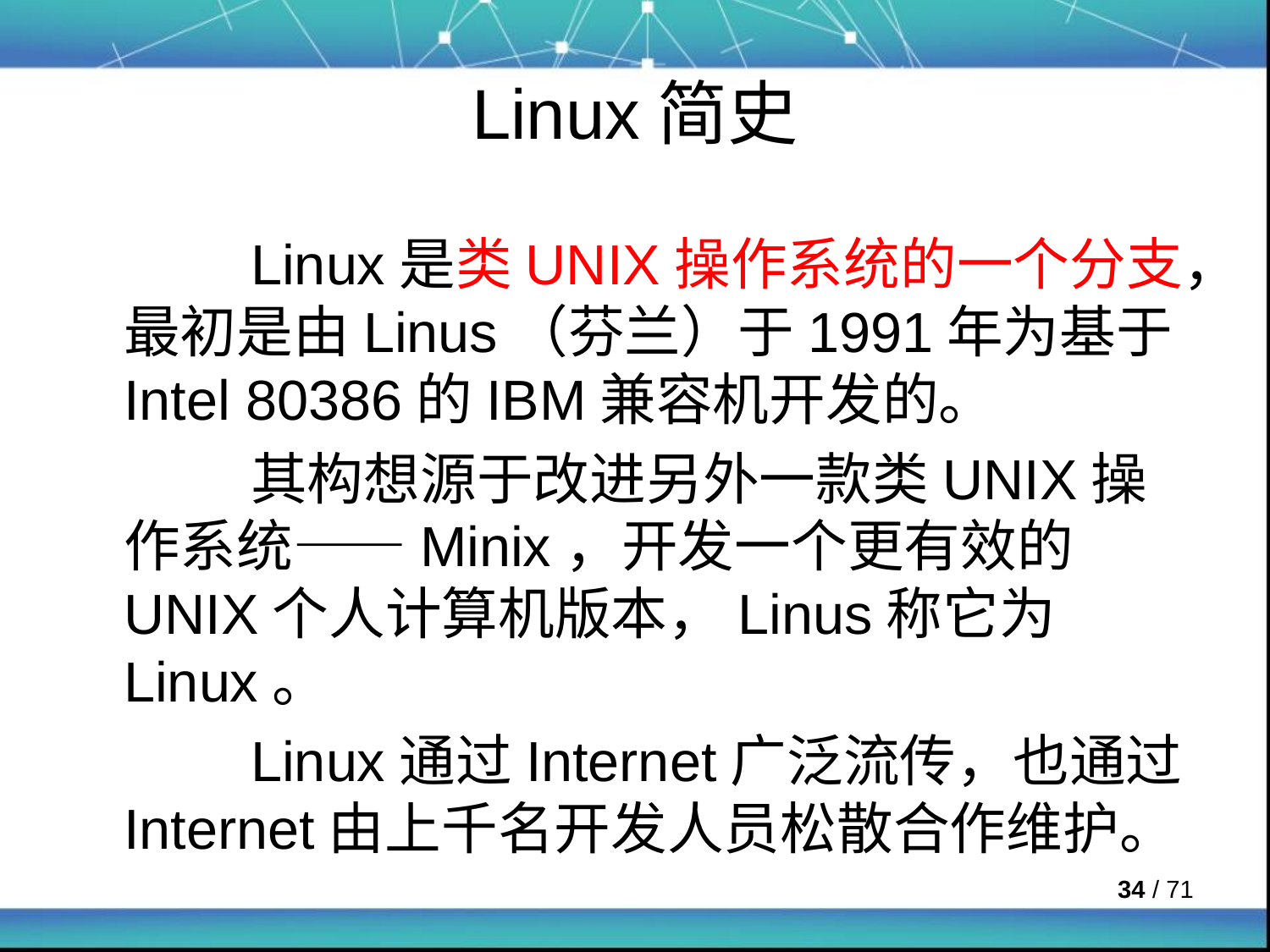

# Linux简史
		Linux是类UNIX操作系统的一个分支，最初是由Linus（芬兰）于1991年为基于Intel 80386的IBM兼容机开发的。
		其构想源于改进另外一款类UNIX操作系统——Minix，开发一个更有效的UNIX个人计算机版本，Linus称它为Linux。
		Linux通过Internet广泛流传，也通过Internet由上千名开发人员松散合作维护。
34 / 71